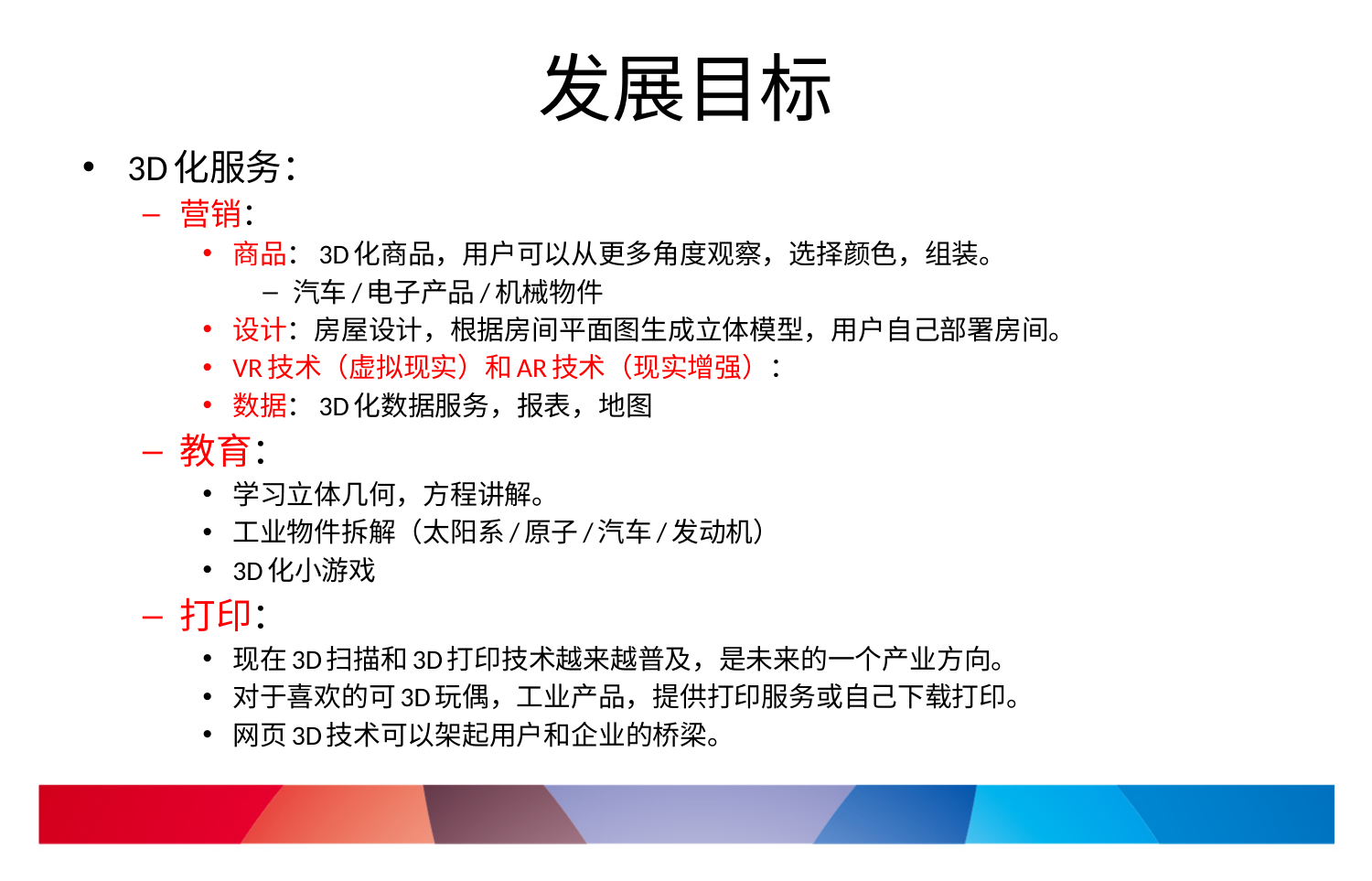

# 发展目标
3D化服务：
营销：
商品：3D化商品，用户可以从更多角度观察，选择颜色，组装。
汽车/电子产品/机械物件
设计：房屋设计，根据房间平面图生成立体模型，用户自己部署房间。
VR技术（虚拟现实）和AR技术（现实增强）：
数据：3D化数据服务，报表，地图
教育：
学习立体几何，方程讲解。
工业物件拆解（太阳系/原子/汽车/发动机）
3D化小游戏
打印：
现在3D扫描和3D打印技术越来越普及，是未来的一个产业方向。
对于喜欢的可3D玩偶，工业产品，提供打印服务或自己下载打印。
网页3D技术可以架起用户和企业的桥梁。